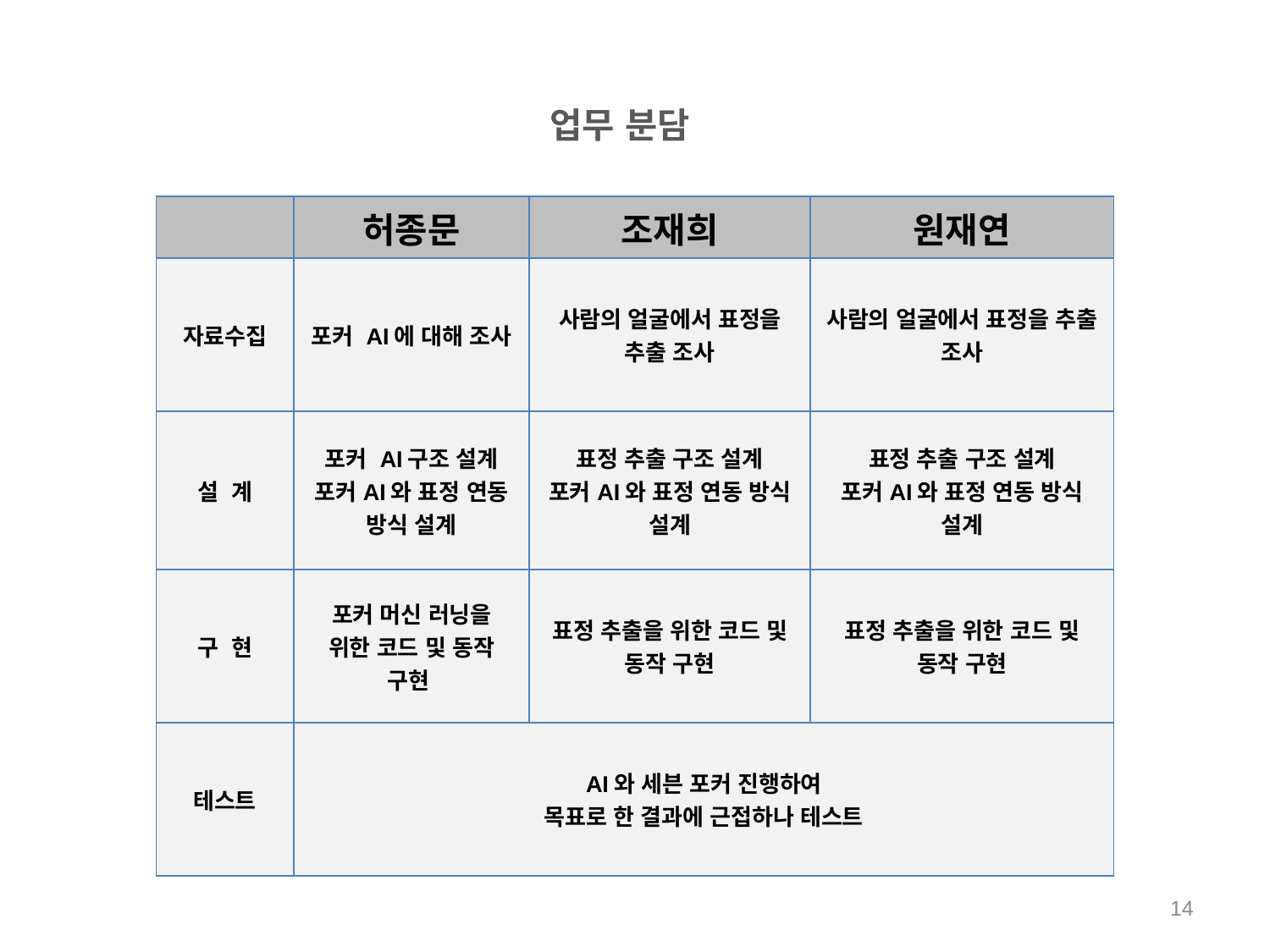

업무 분담
|  | 허종문 | 조재희 | 원재연 |
| --- | --- | --- | --- |
| 자료수집 | 포커 AI에 대해 조사 | 사람의 얼굴에서 표정을 추출 조사 | 사람의 얼굴에서 표정을 추출 조사 |
| 설 계 | 포커 AI구조 설계 포커AI와 표정 연동 방식 설계 | 표정 추출 구조 설계 포커AI와 표정 연동 방식 설계 | 표정 추출 구조 설계 포커AI와 표정 연동 방식 설계 |
| 구 현 | 포커 머신 러닝을 위한 코드 및 동작 구현 | 표정 추출을 위한 코드 및 동작 구현 | 표정 추출을 위한 코드 및 동작 구현 |
| 테스트 | AI와 세븐 포커 진행하여 목표로 한 결과에 근접하나 테스트 |  |  |
14